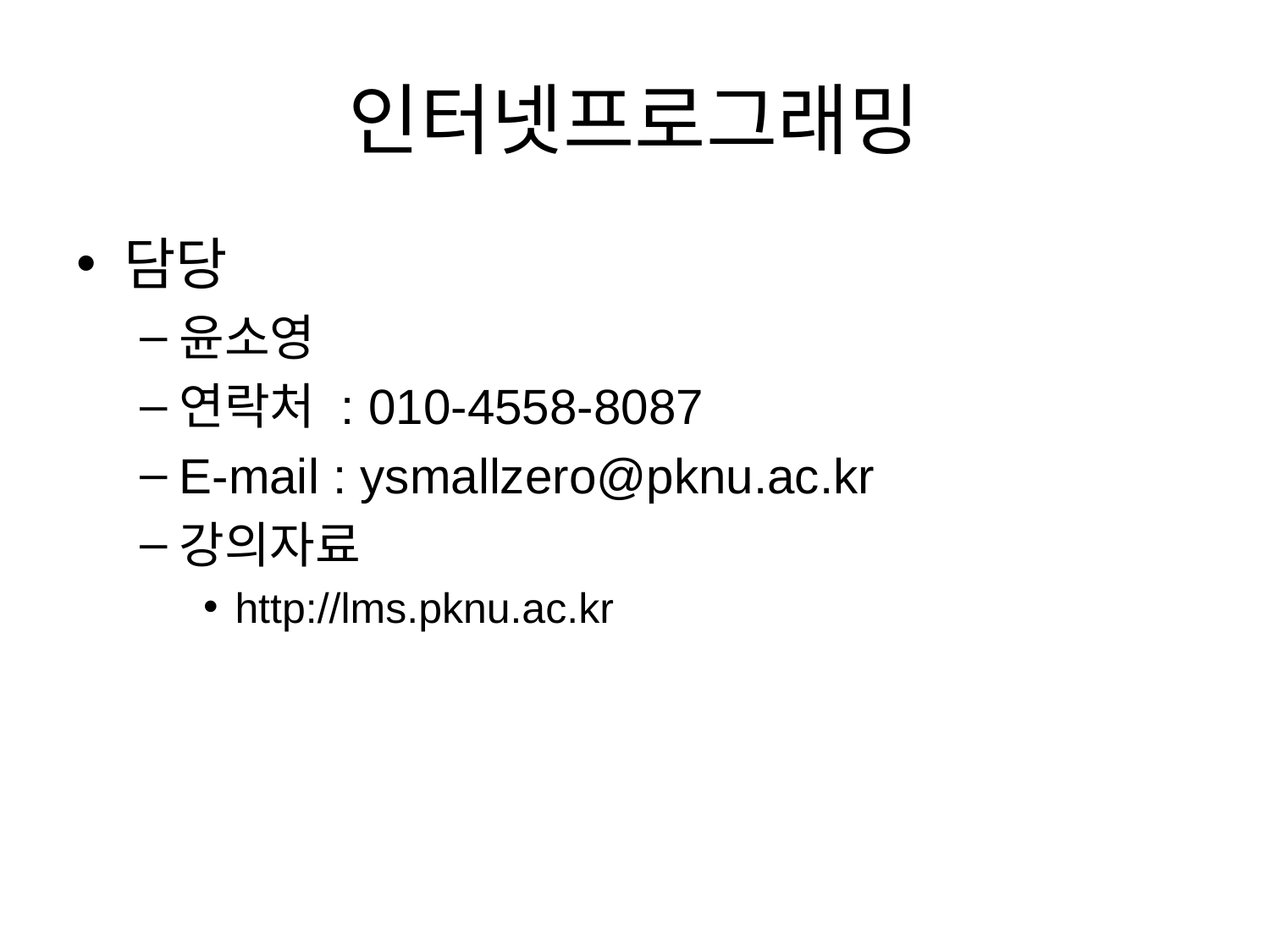

# 인터넷프로그래밍
담당
윤소영
연락처 : 010-4558-8087
E-mail : ysmallzero@pknu.ac.kr
강의자료
http://lms.pknu.ac.kr